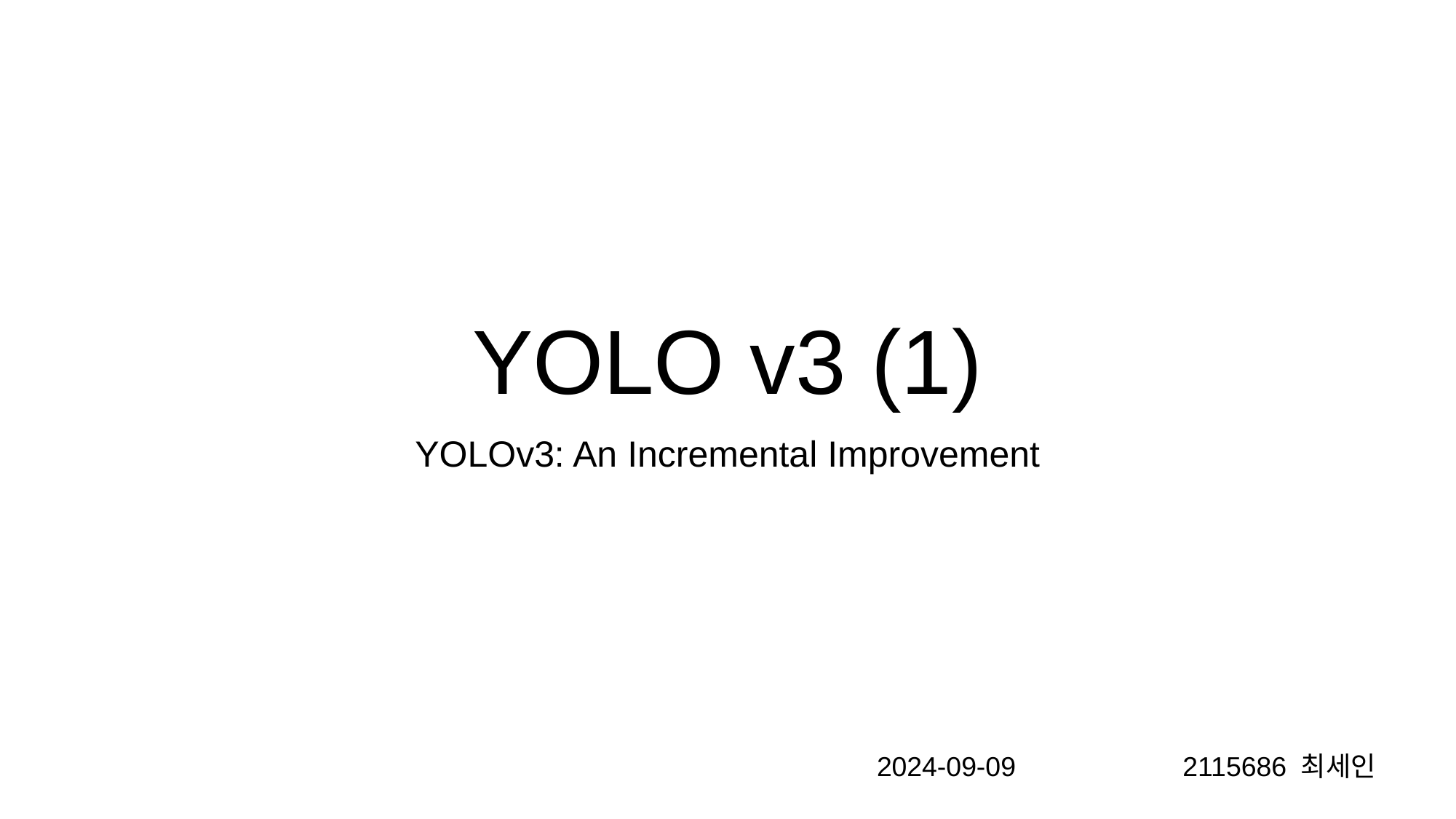

# YOLO v3 (1)
YOLOv3: An Incremental Improvement
2024-09-09
2115686 최세인